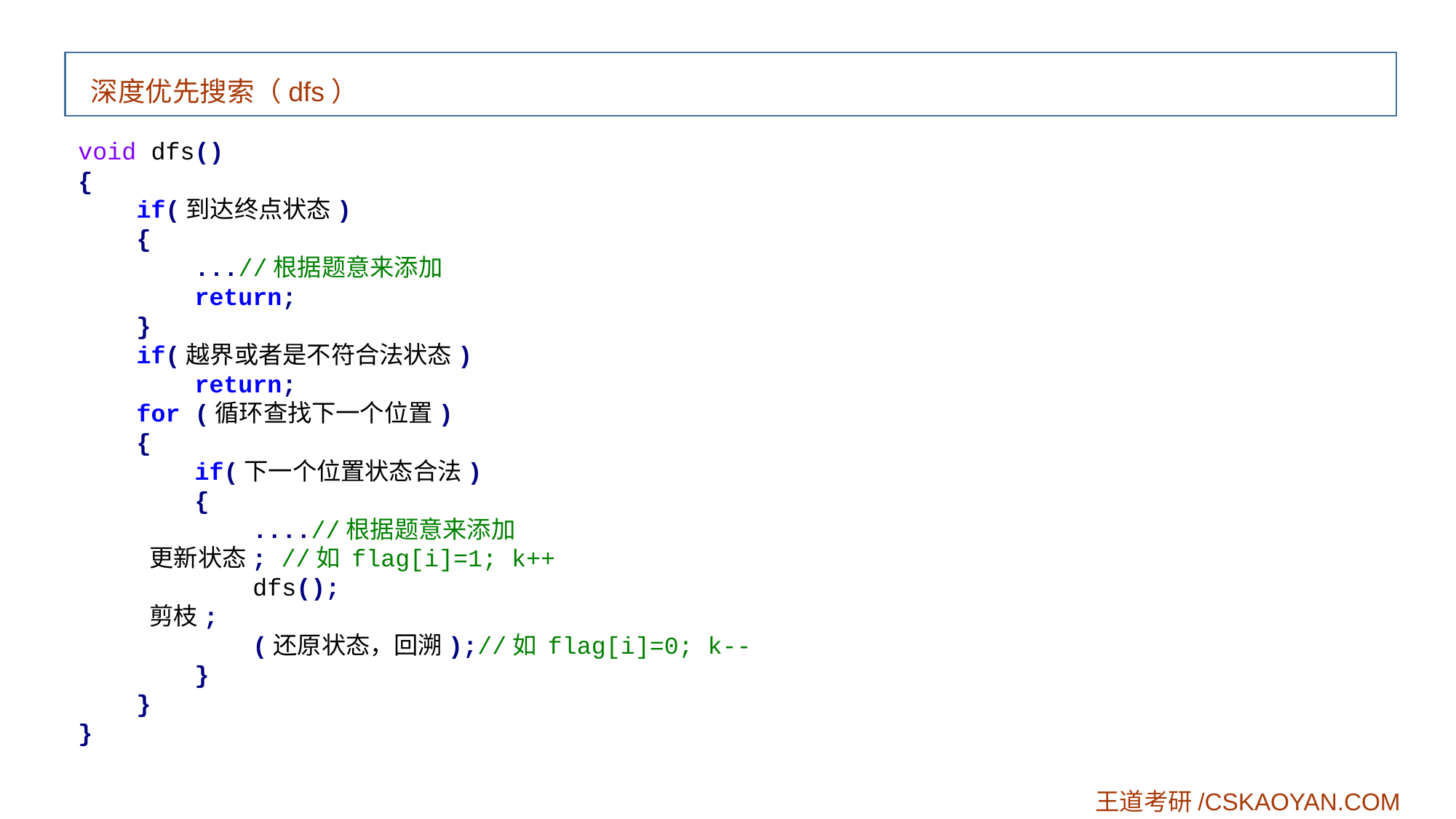

深度优先搜索（dfs）
void dfs()
{
    if(到达终点状态)
    {
        ...//根据题意来添加
        return;
    }
    if(越界或者是不符合法状态)
        return;
    for (循环查找下一个位置)
    {
        if(下一个位置状态合法)
        {
            ....//根据题意来添加
            更新状态; //如 flag[i]=1; k++
            dfs();
            剪枝;
            (还原状态，回溯);//如 flag[i]=0; k--
        }
    }
}
王道考研/CSKAOYAN.COM